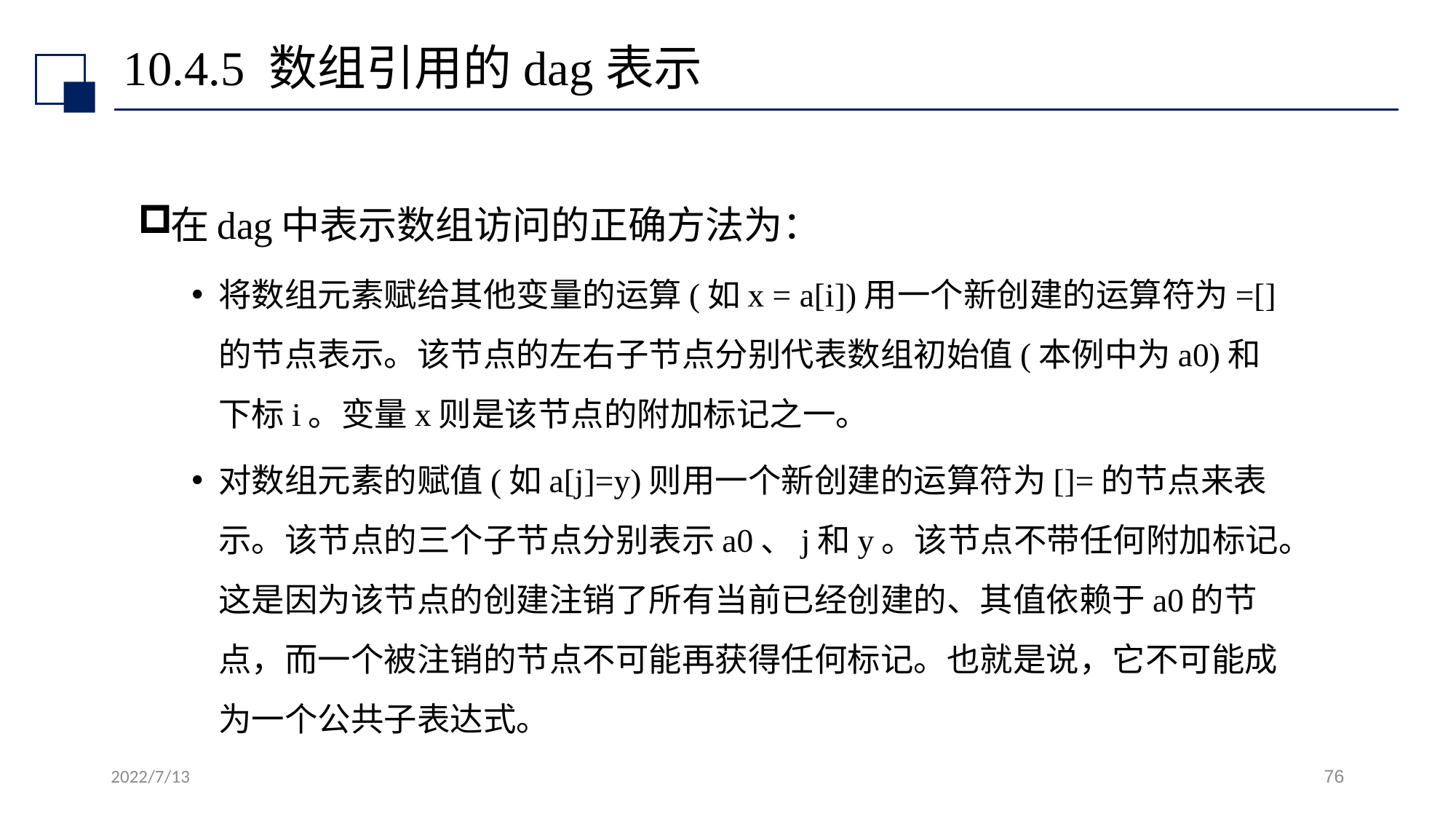

# 10.4.5 数组引用的dag表示
在dag中表示数组访问的正确方法为：
将数组元素赋给其他变量的运算(如x = a[i])用一个新创建的运算符为=[]的节点表示。该节点的左右子节点分别代表数组初始值(本例中为a0)和下标i。变量x则是该节点的附加标记之一。
对数组元素的赋值(如a[j]=y)则用一个新创建的运算符为[]=的节点来表示。该节点的三个子节点分别表示a0、j和y。该节点不带任何附加标记。这是因为该节点的创建注销了所有当前已经创建的、其值依赖于a0的节点，而一个被注销的节点不可能再获得任何标记。也就是说，它不可能成为一个公共子表达式。
2022/7/13
76